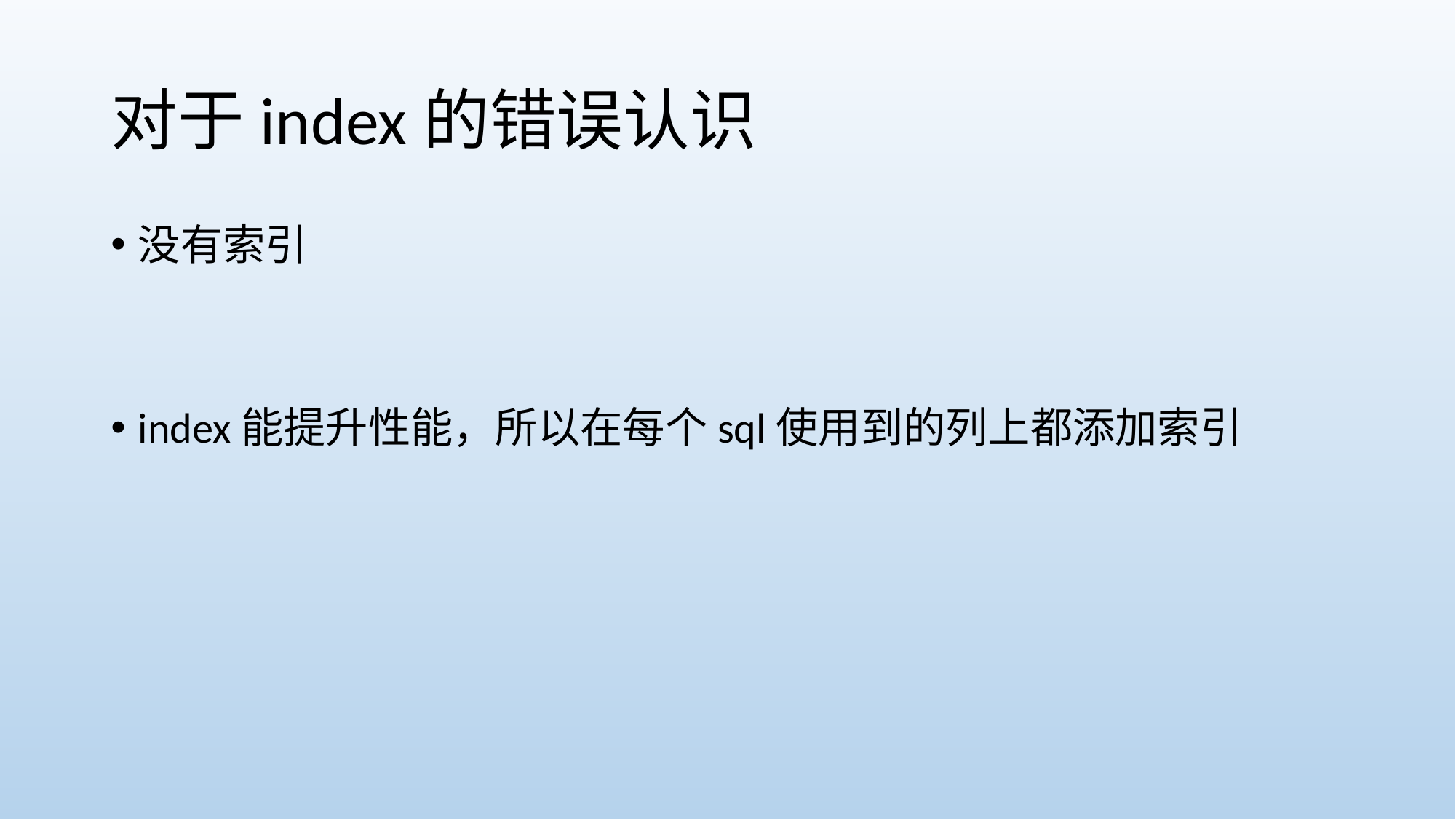

# 对于index的错误认识
没有索引

index能提升性能，所以在每个sql使用到的列上都添加索引